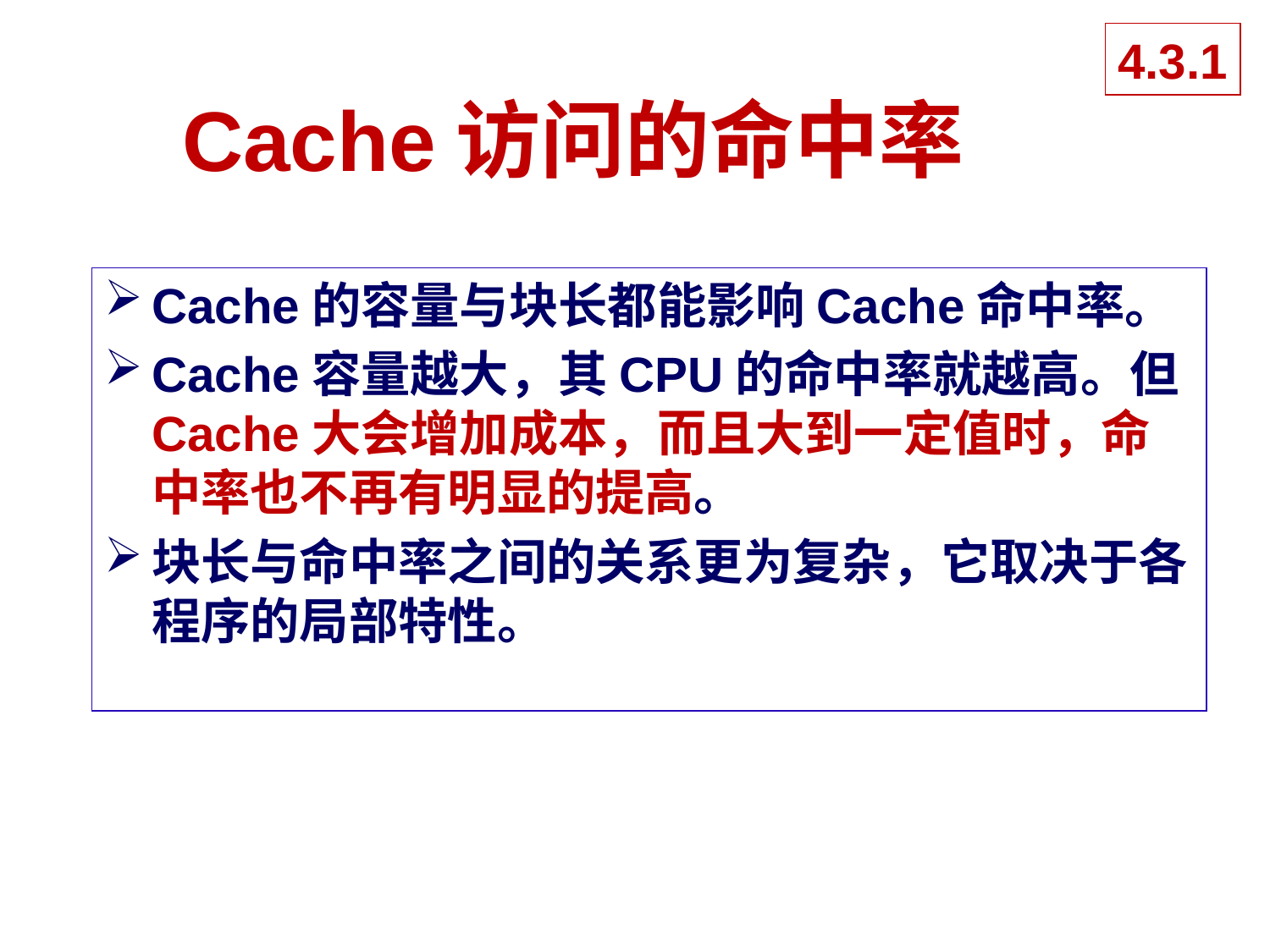

4.3.1
# Cache访问的命中率
Cache的容量与块长都能影响Cache命中率。
Cache容量越大，其CPU的命中率就越高。但Cache大会增加成本，而且大到一定值时，命中率也不再有明显的提高。
块长与命中率之间的关系更为复杂，它取决于各程序的局部特性。